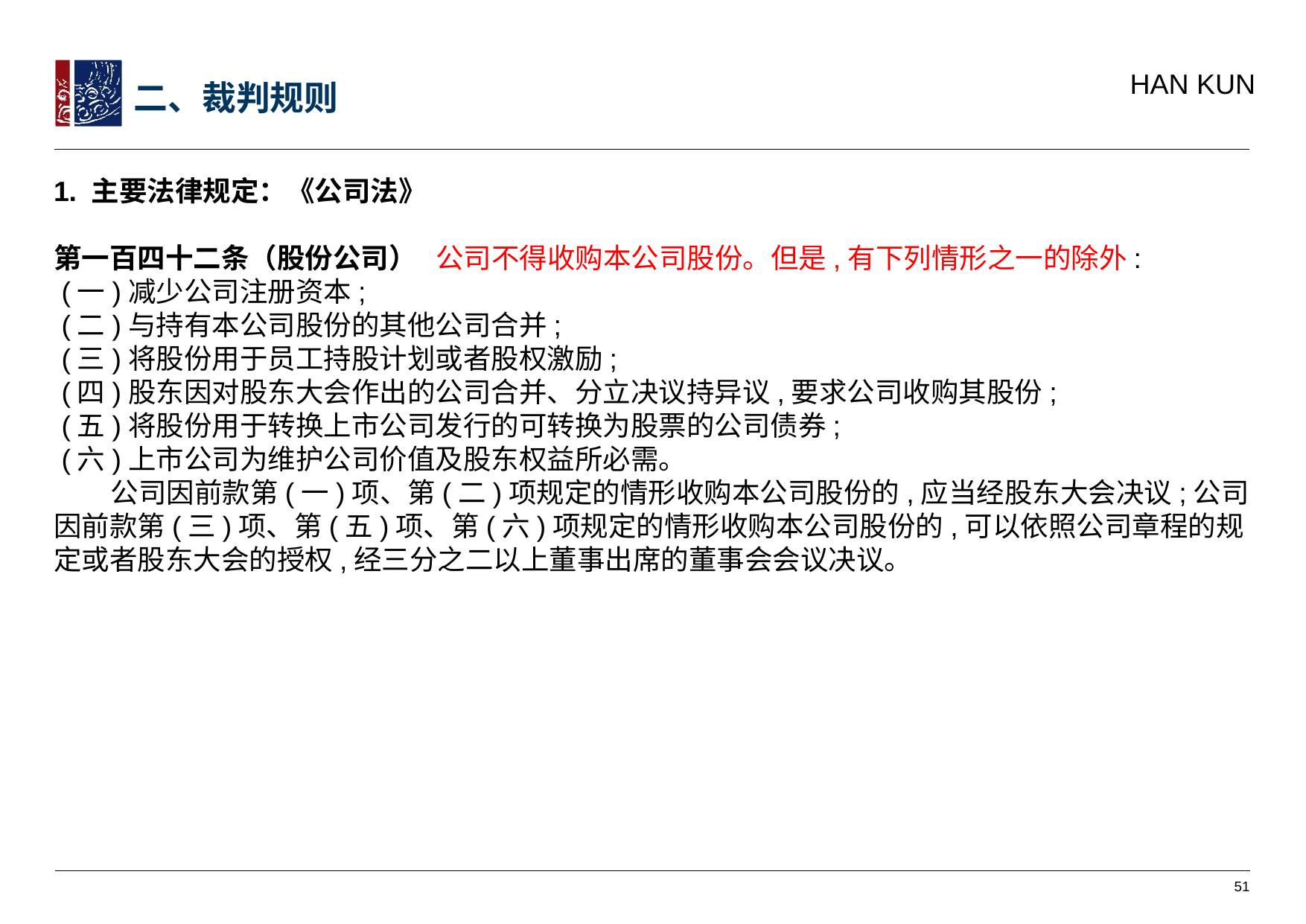

二、裁判规则

1. 主要法律规定：《公司法》

第一百四十二条（股份公司）   公司不得收购本公司股份。但是,有下列情形之一的除外:
 (一)减少公司注册资本;
 (二)与持有本公司股份的其他公司合并;
 (三)将股份用于员工持股计划或者股权激励;
 (四)股东因对股东大会作出的公司合并、分立决议持异议,要求公司收购其股份;
 (五)将股份用于转换上市公司发行的可转换为股票的公司债券;
 (六)上市公司为维护公司价值及股东权益所必需。
        公司因前款第(一)项、第(二)项规定的情形收购本公司股份的,应当经股东大会决议;公司因前款第(三)项、第(五)项、第(六)项规定的情形收购本公司股份的,可以依照公司章程的规定或者股东大会的授权,经三分之二以上董事出席的董事会会议决议。